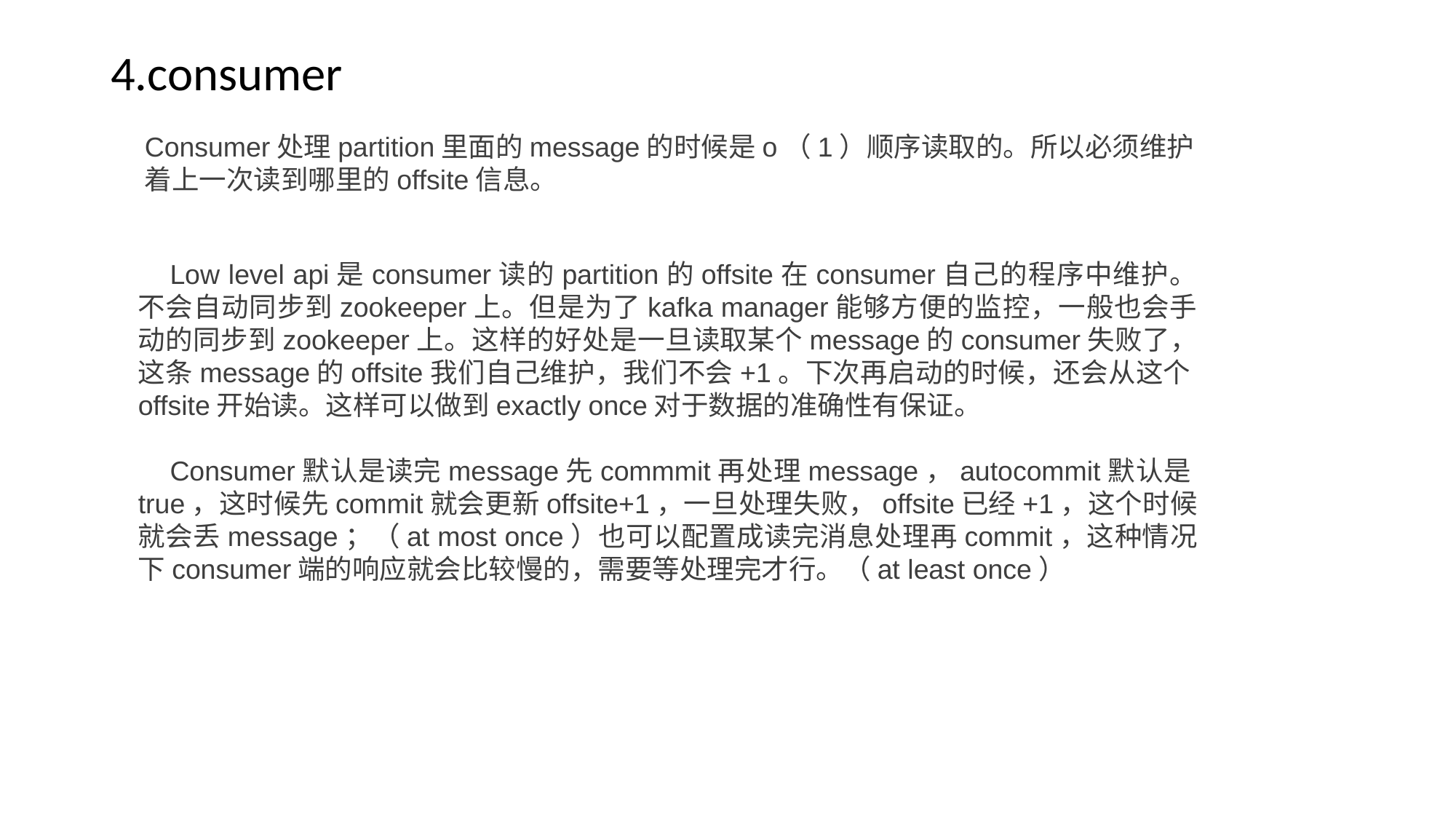

4.consumer
Consumer处理partition里面的message的时候是o（1）顺序读取的。所以必须维护着上一次读到哪里的offsite信息。
Low level api是consumer读的partition的offsite在consumer自己的程序中维护。不会自动同步到zookeeper上。但是为了kafka manager能够方便的监控，一般也会手动的同步到zookeeper上。这样的好处是一旦读取某个message的consumer失败了，这条message的offsite我们自己维护，我们不会+1。下次再启动的时候，还会从这个offsite开始读。这样可以做到exactly once对于数据的准确性有保证。

Consumer默认是读完message先commmit再处理message，autocommit默认是true，这时候先commit就会更新offsite+1，一旦处理失败，offsite已经+1，这个时候就会丢message；（at most once）也可以配置成读完消息处理再commit，这种情况下consumer端的响应就会比较慢的，需要等处理完才行。（at least once）